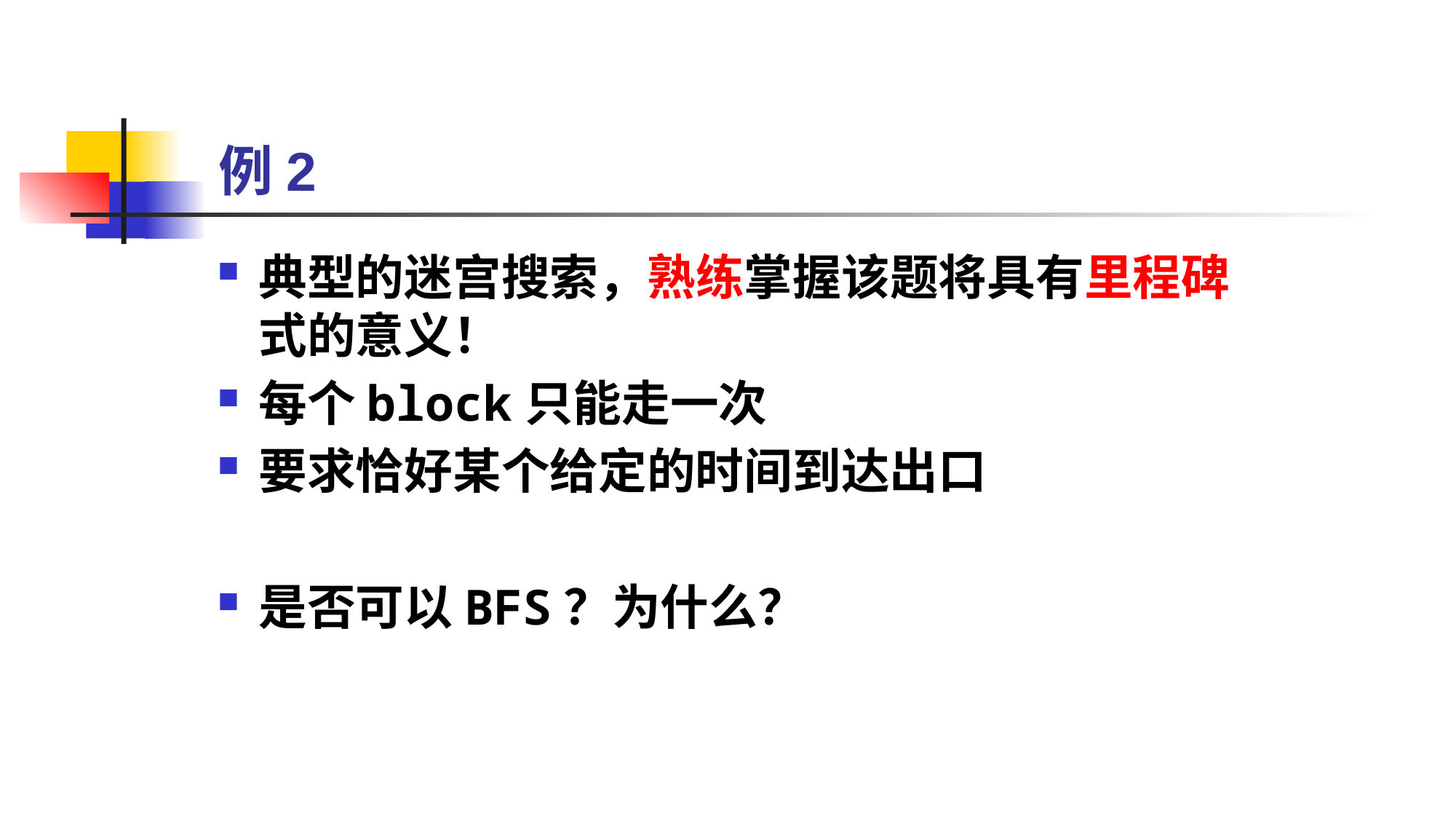

# 例2
典型的迷宫搜索，熟练掌握该题将具有里程碑式的意义！
每个block只能走一次
要求恰好某个给定的时间到达出口

是否可以BFS？为什么？
13